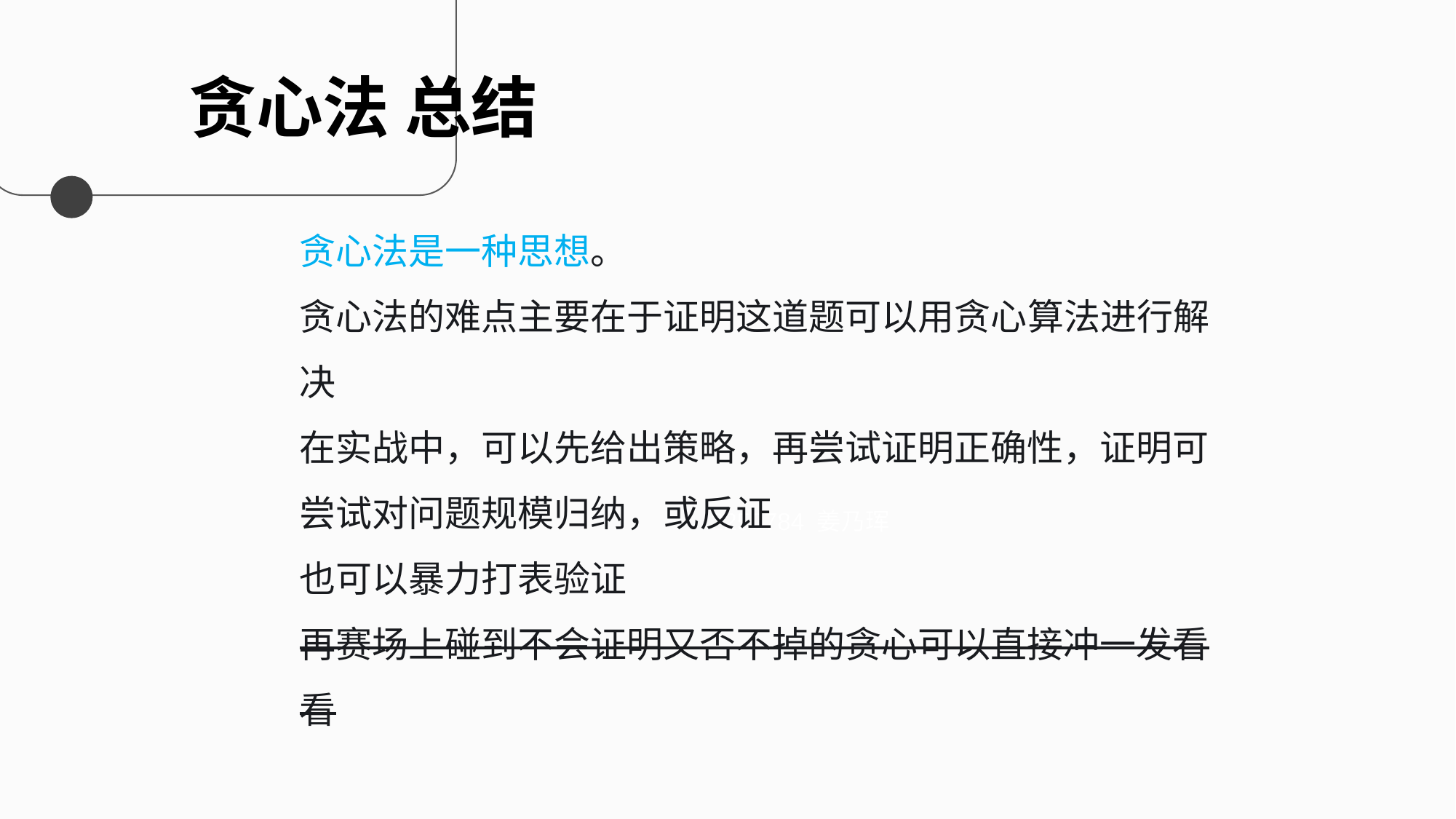

贪心法 总结

贪心法是一种思想。
贪心法的难点主要在于证明这道题可以用贪心算法进行解决
在实战中，可以先给出策略，再尝试证明正确性，证明可尝试对问题规模归纳，或反证
也可以暴力打表验证
再赛场上碰到不会证明又否不掉的贪心可以直接冲一发看看

2250784 姜乃珲